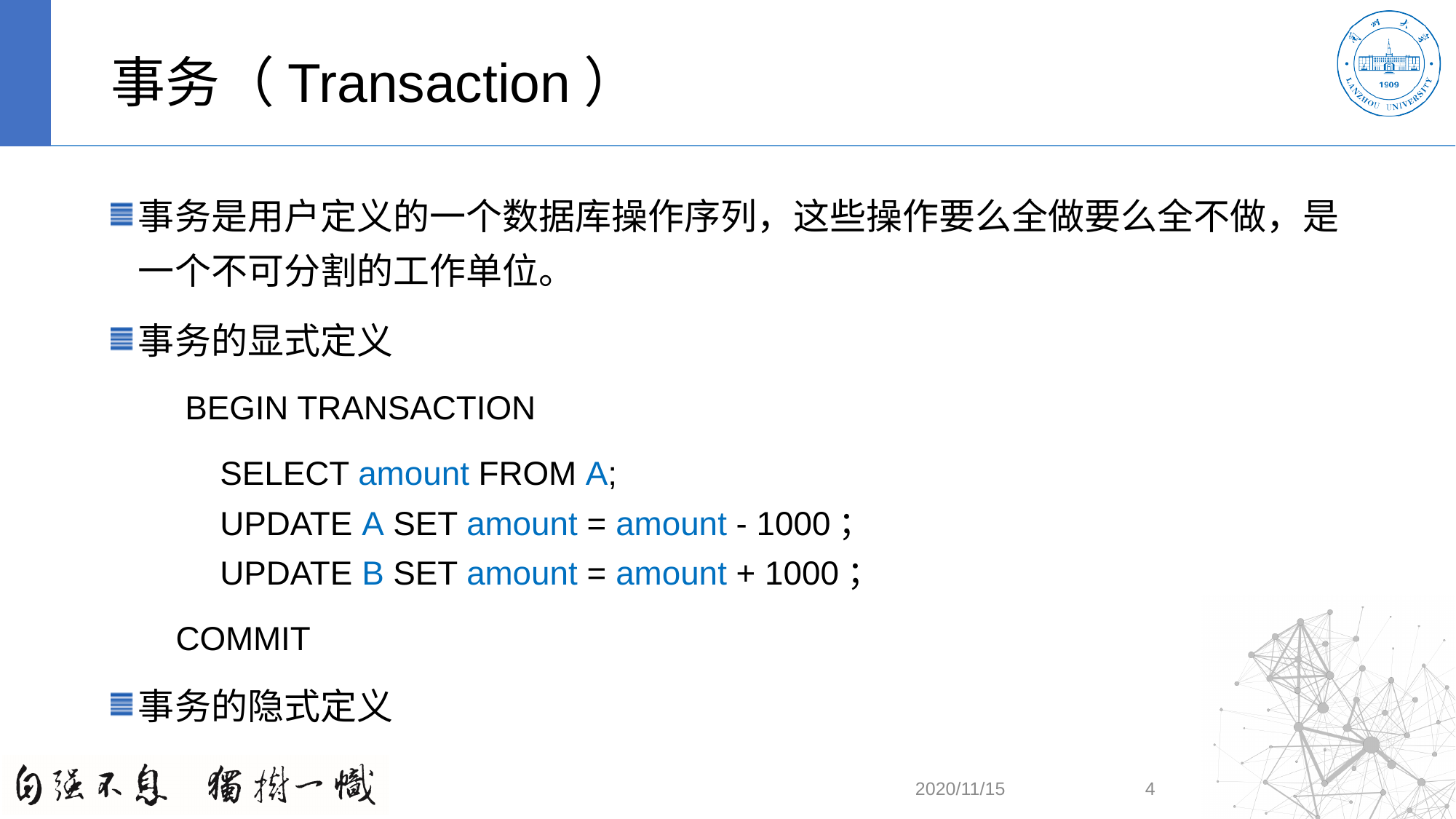

# 事务（Transaction）
事务是用户定义的一个数据库操作序列，这些操作要么全做要么全不做，是一个不可分割的工作单位。
事务的显式定义
        BEGIN TRANSACTION
 	SELECT amount FROM A;
    	UPDATE A SET amount = amount - 1000；
    	UPDATE B SET amount = amount + 1000；
       COMMIT
事务的隐式定义
2020/11/15
4